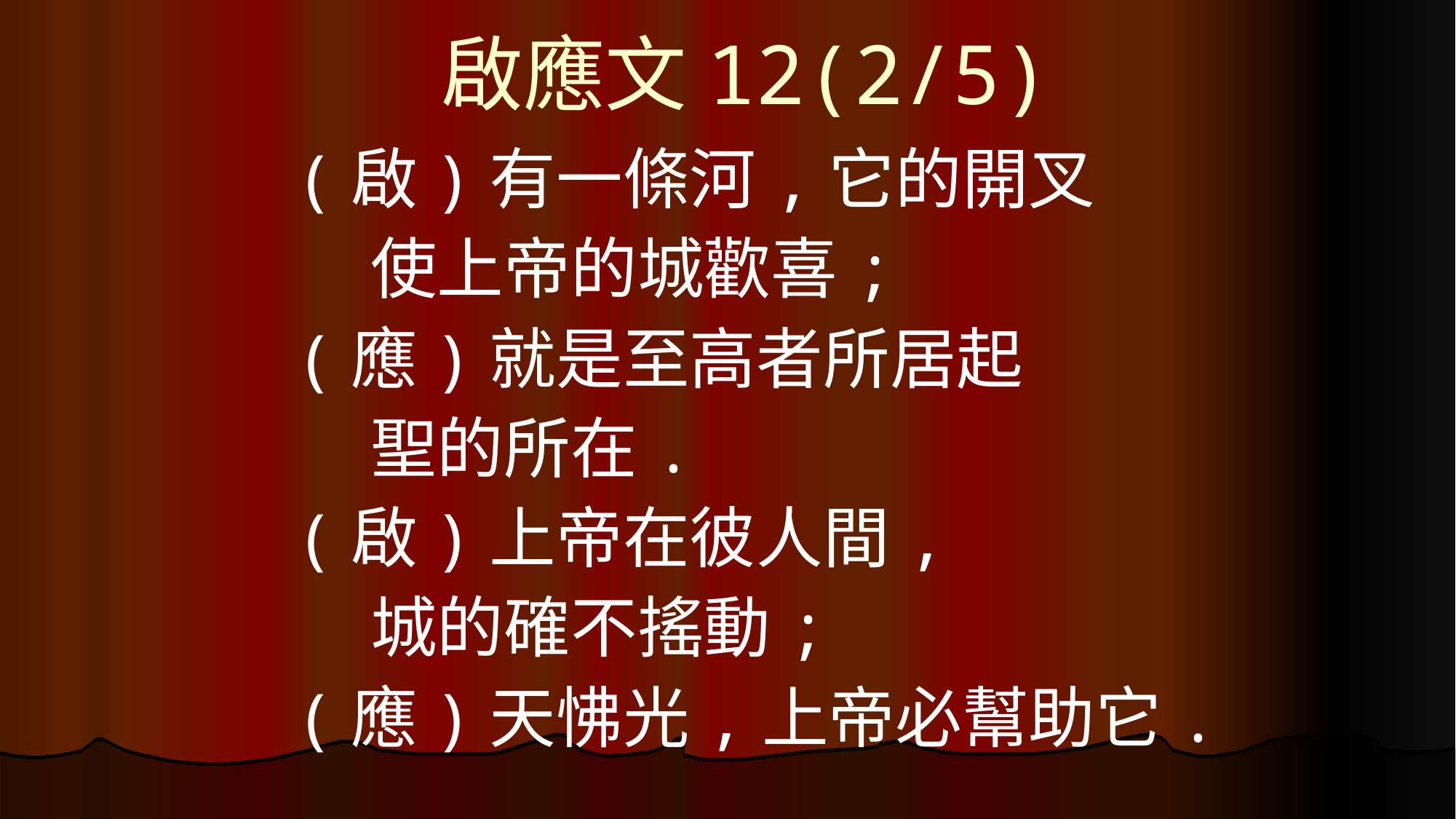

# 啟應文12(2/5)
(啟)有一條河,它的開叉
    使上帝的城歡喜;
(應)就是至高者所居起
    聖的所在.
(啟)上帝在彼人間,
    城的確不搖動;
(應)天怫光,上帝必幫助它.